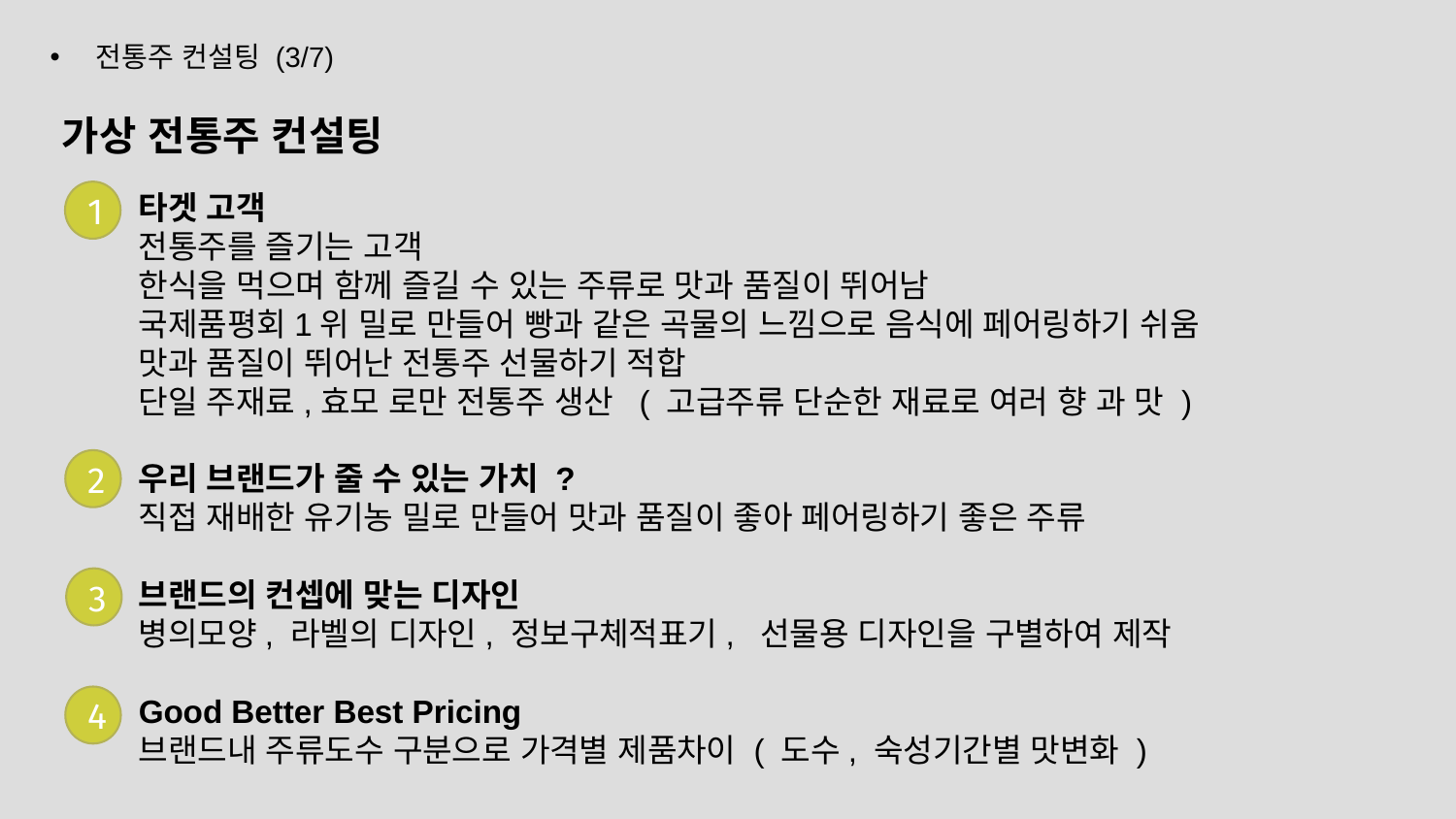

전통주 컨설팅 (3/7)
가상 전통주 컨설팅
타겟 고객
전통주를 즐기는 고객
한식을 먹으며 함께 즐길 수 있는 주류로 맛과 품질이 뛰어남
국제품평회1위 밀로 만들어 빵과 같은 곡물의 느낌으로 음식에 페어링하기 쉬움
맛과 품질이 뛰어난 전통주 선물하기 적합
단일 주재료,효모 로만 전통주 생산  ( 고급주류 단순한 재료로 여러 향 과 맛 )

우리 브랜드가 줄 수 있는 가치 ?
직접 재배한 유기농 밀로 만들어 맛과 품질이 좋아 페어링하기 좋은 주류

브랜드의 컨셉에 맞는 디자인
병의모양, 라벨의 디자인, 정보구체적표기,  선물용 디자인을 구별하여 제작

Good Better Best Pricing
브랜드내 주류도수 구분으로 가격별 제품차이 ( 도수, 숙성기간별 맛변화 )

1
2
3
4